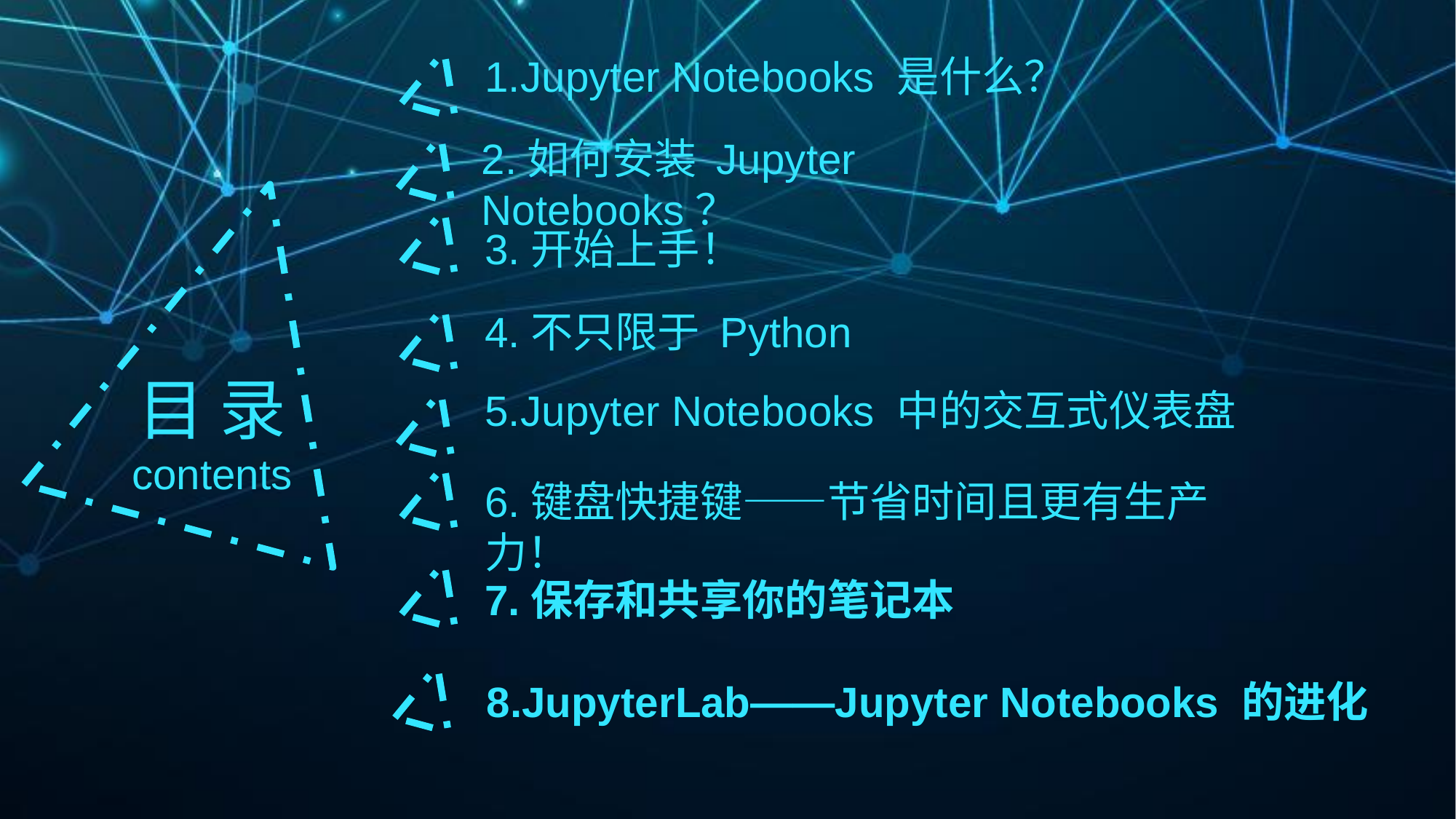

1.Jupyter Notebooks 是什么？

2.如何安装 Jupyter Notebooks？

3.开始上手！
4.不只限于 Python

目 录
contents
5.Jupyter Notebooks 中的交互式仪表盘

6.键盘快捷键——节省时间且更有生产力！

7.保存和共享你的笔记本

8.JupyterLab——Jupyter Notebooks 的进化